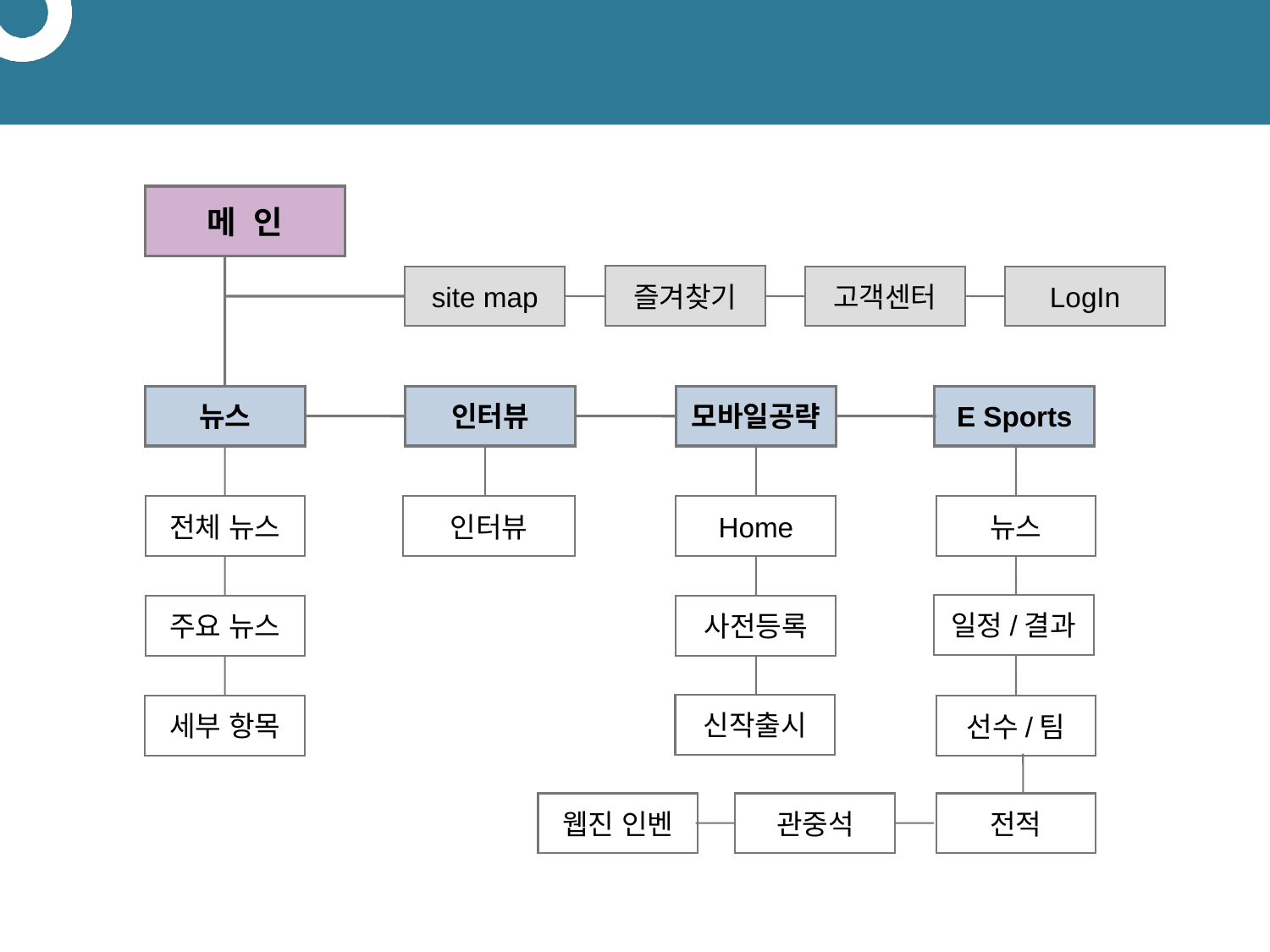

# 04  웹사이트  구성
메  인

즐겨찾기
site map
고객센터
LogIn

뉴스
인터뷰
모바일공략
E Sports

전체 뉴스
인터뷰
Home
뉴스

일정/결과
주요 뉴스
사전등록

신작출시
세부 항목
선수/팀

웹진 인벤
관중석
전적